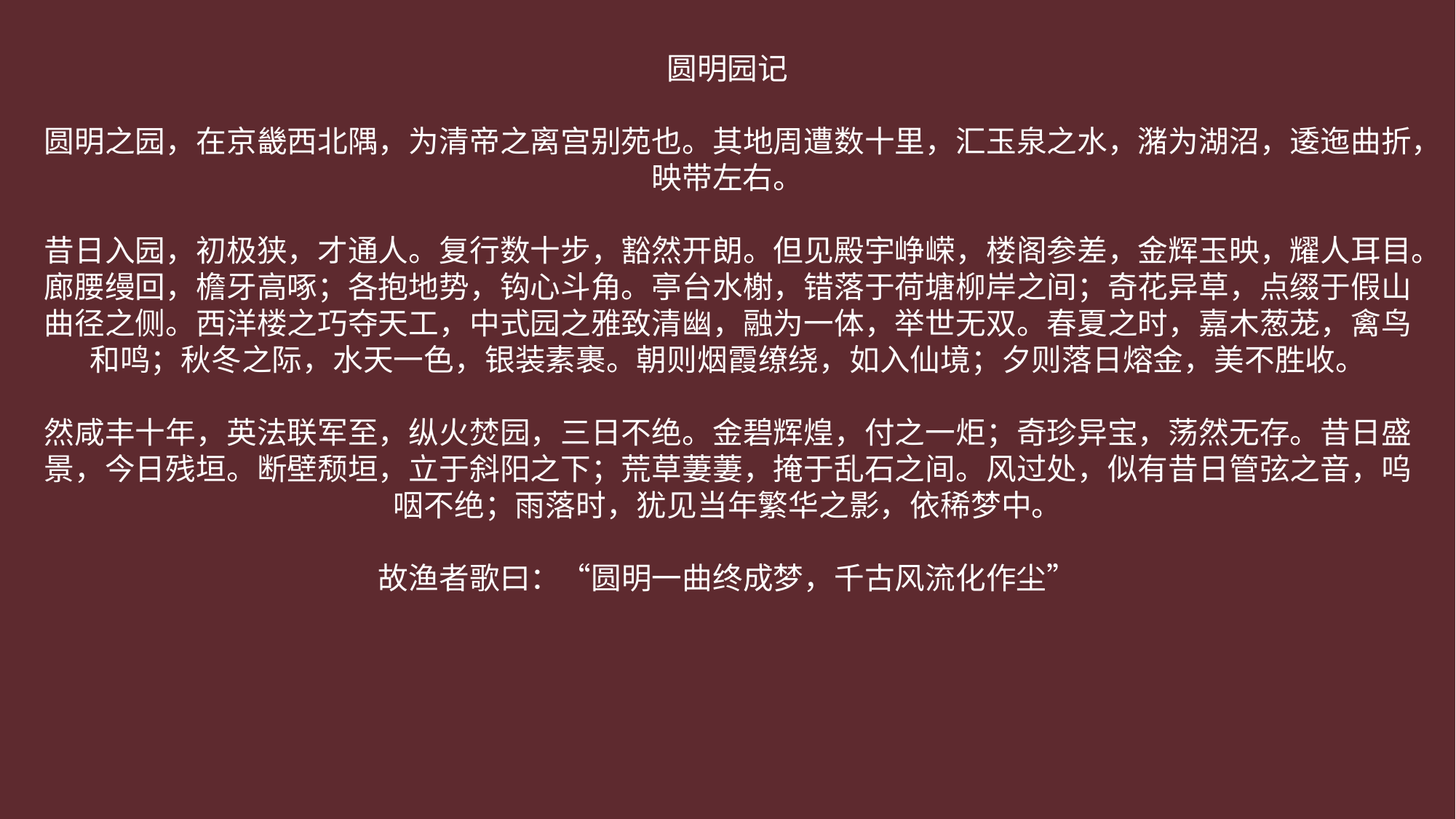

圆明园记

圆明之园，在京畿西北隅，为清帝之离宫别苑也。其地周遭数十里，汇玉泉之水，潴为湖沼，逶迤曲折，映带左右。

昔日入园，初极狭，才通人。复行数十步，豁然开朗。但见殿宇峥嵘，楼阁参差，金辉玉映，耀人耳目。廊腰缦回，檐牙高啄；各抱地势，钩心斗角。亭台水榭，错落于荷塘柳岸之间；奇花异草，点缀于假山曲径之侧。西洋楼之巧夺天工，中式园之雅致清幽，融为一体，举世无双。春夏之时，嘉木葱茏，禽鸟和鸣；秋冬之际，水天一色，银装素裹。朝则烟霞缭绕，如入仙境；夕则落日熔金，美不胜收。

然咸丰十年，英法联军至，纵火焚园，三日不绝。金碧辉煌，付之一炬；奇珍异宝，荡然无存。昔日盛景，今日残垣。断壁颓垣，立于斜阳之下；荒草萋萋，掩于乱石之间。风过处，似有昔日管弦之音，呜咽不绝；雨落时，犹见当年繁华之影，依稀梦中。

故渔者歌曰：“圆明一曲终成梦，千古风流化作尘”